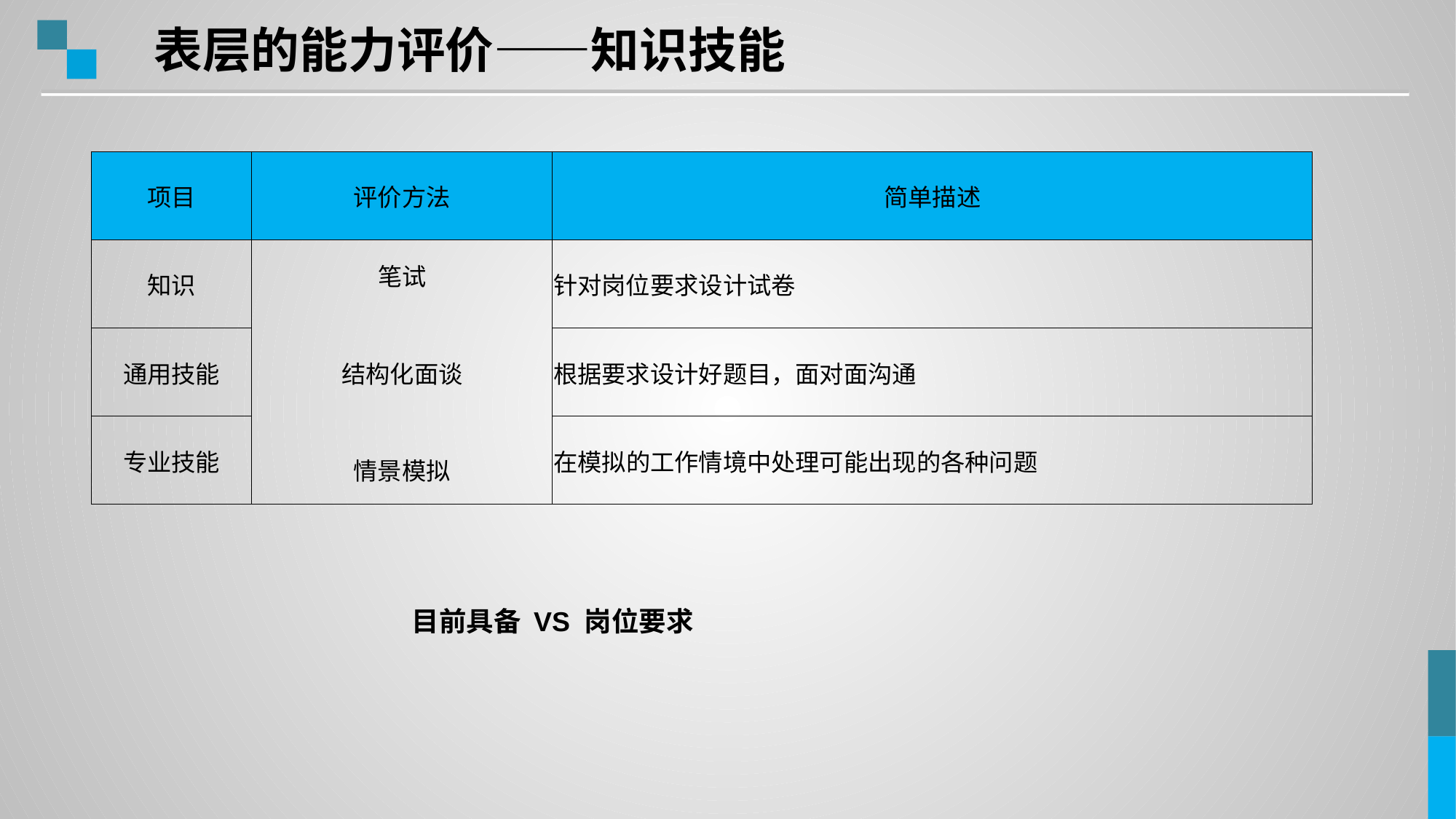

表层的能力评价——知识技能
| 项目 | 评价方法 | 简单描述 |
| --- | --- | --- |
| 知识 | 笔试 结构化面谈 情景模拟 | 针对岗位要求设计试卷 |
| 通用技能 |  | 根据要求设计好题目，面对面沟通 |
| 专业技能 |  | 在模拟的工作情境中处理可能出现的各种问题 |
目前具备 VS 岗位要求